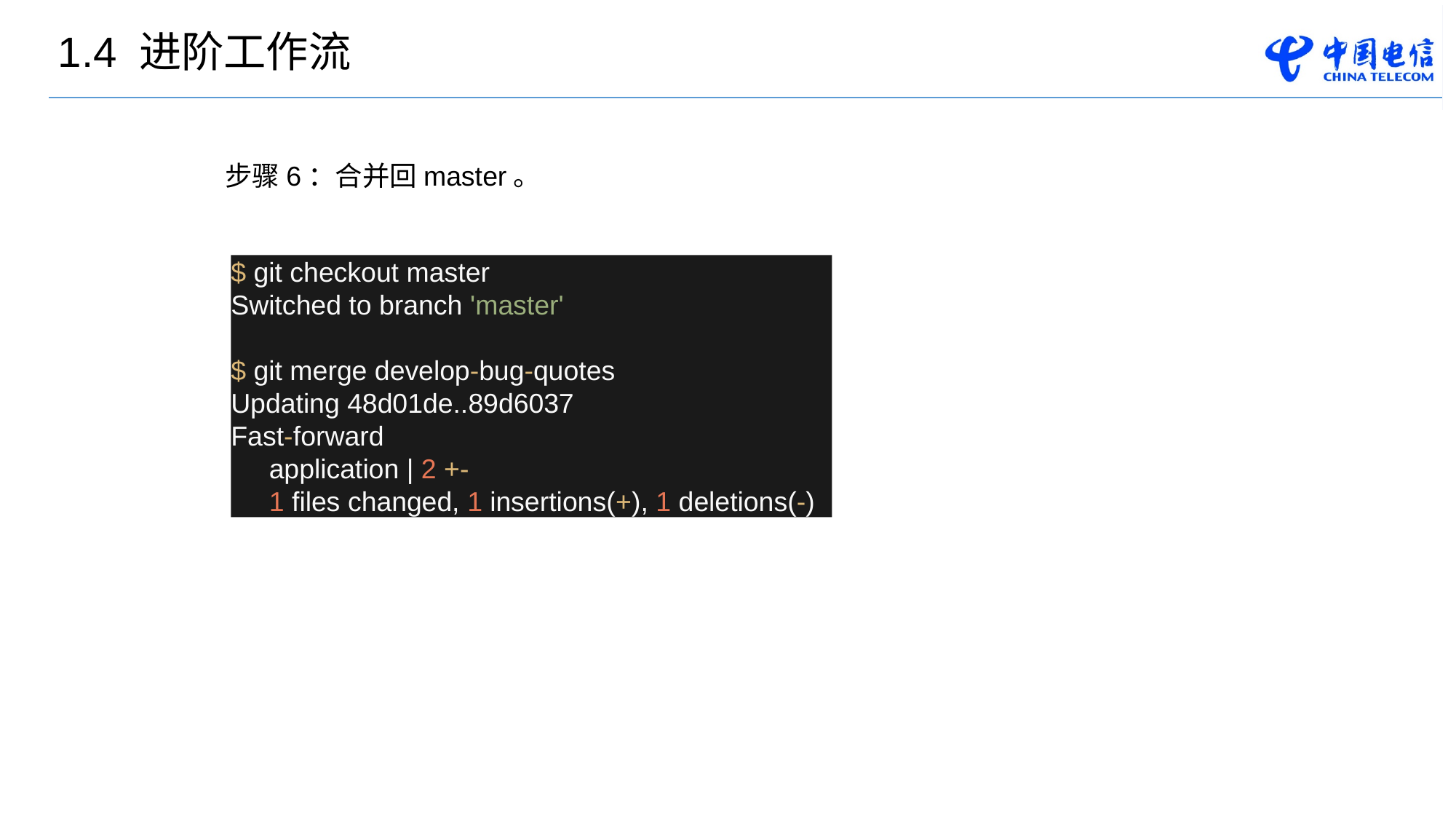

1.4 进阶工作流
步骤6：合并回master。
$ git checkout master
Switched to branch 'master'

$ git merge develop-bug-quotes
Updating 48d01de..89d6037
Fast-forward
     application | 2 +-
     1 files changed, 1 insertions(+), 1 deletions(-)